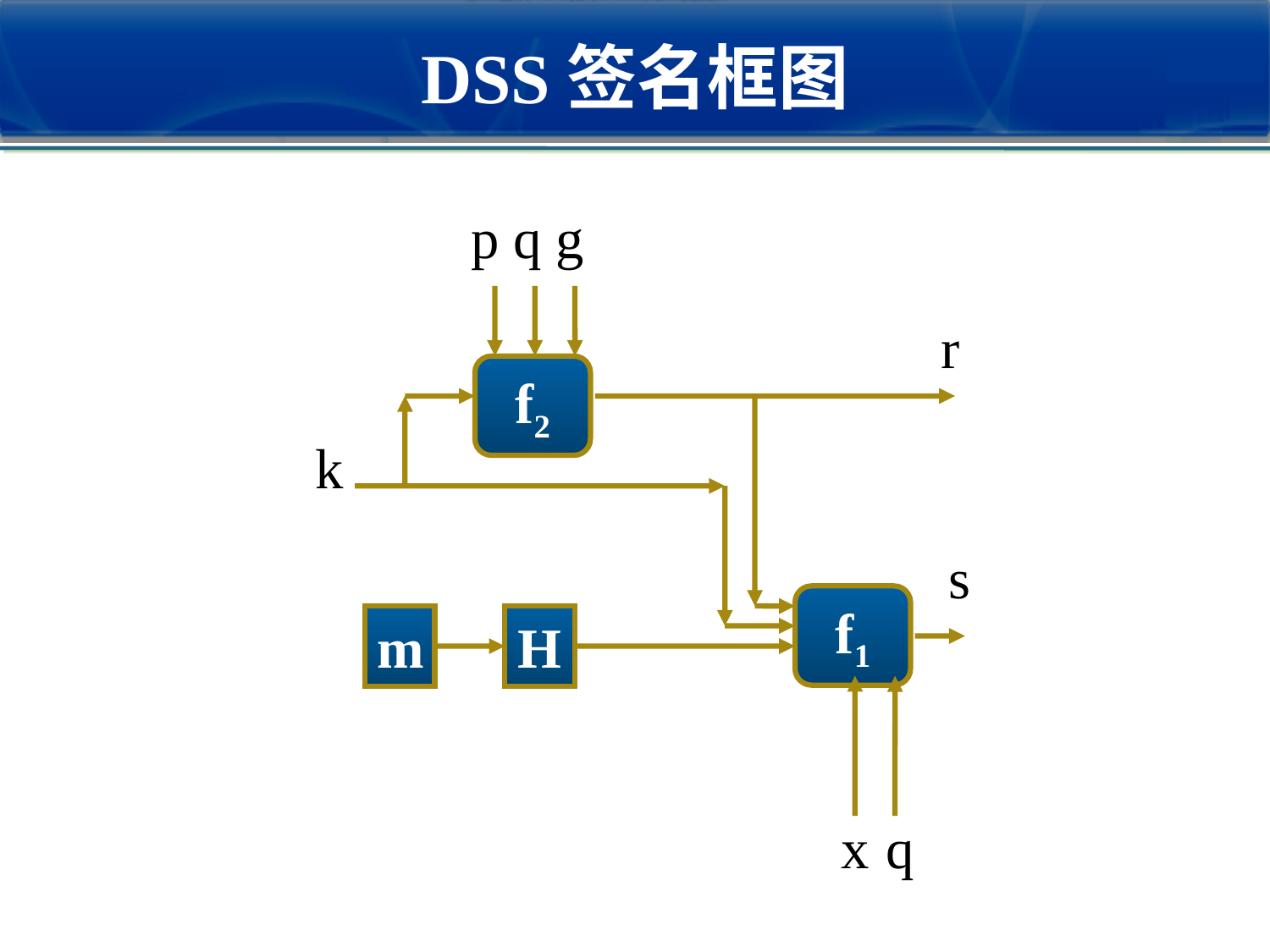

# DSS签名框图
p q g

r
f2

k

s
f1
m
H

x

q